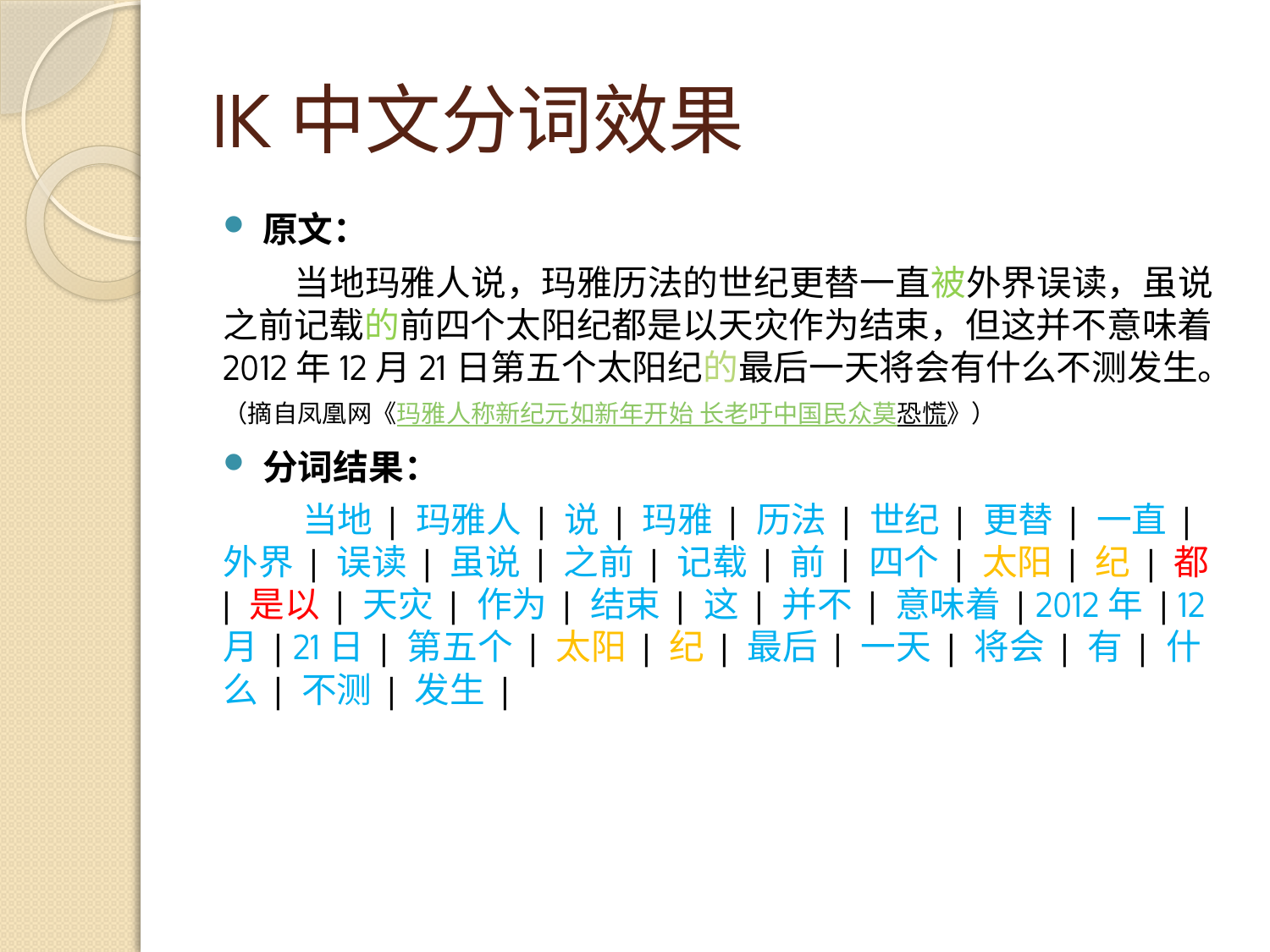

# IK中文分词效果
原文：
        当地玛雅人说，玛雅历法的世纪更替一直被外界误读，虽说之前记载的前四个太阳纪都是以天灾作为结束，但这并不意味着2012年12月21日第五个太阳纪的最后一天将会有什么不测发生。
（摘自凤凰网《玛雅人称新纪元如新年开始 长老吁中国民众莫恐慌》）
分词结果：
         当地 | 玛雅人 | 说 | 玛雅 | 历法 | 世纪 | 更替 | 一直 | 外界 | 误读 | 虽说 | 之前 | 记载 | 前 | 四个 | 太阳 | 纪 | 都 | 是以 | 天灾 | 作为 | 结束 | 这 | 并不 | 意味着 | 2012年 | 12月 | 21日 | 第五个 | 太阳 | 纪 | 最后 | 一天 | 将会 | 有 | 什么 | 不测 | 发生 |